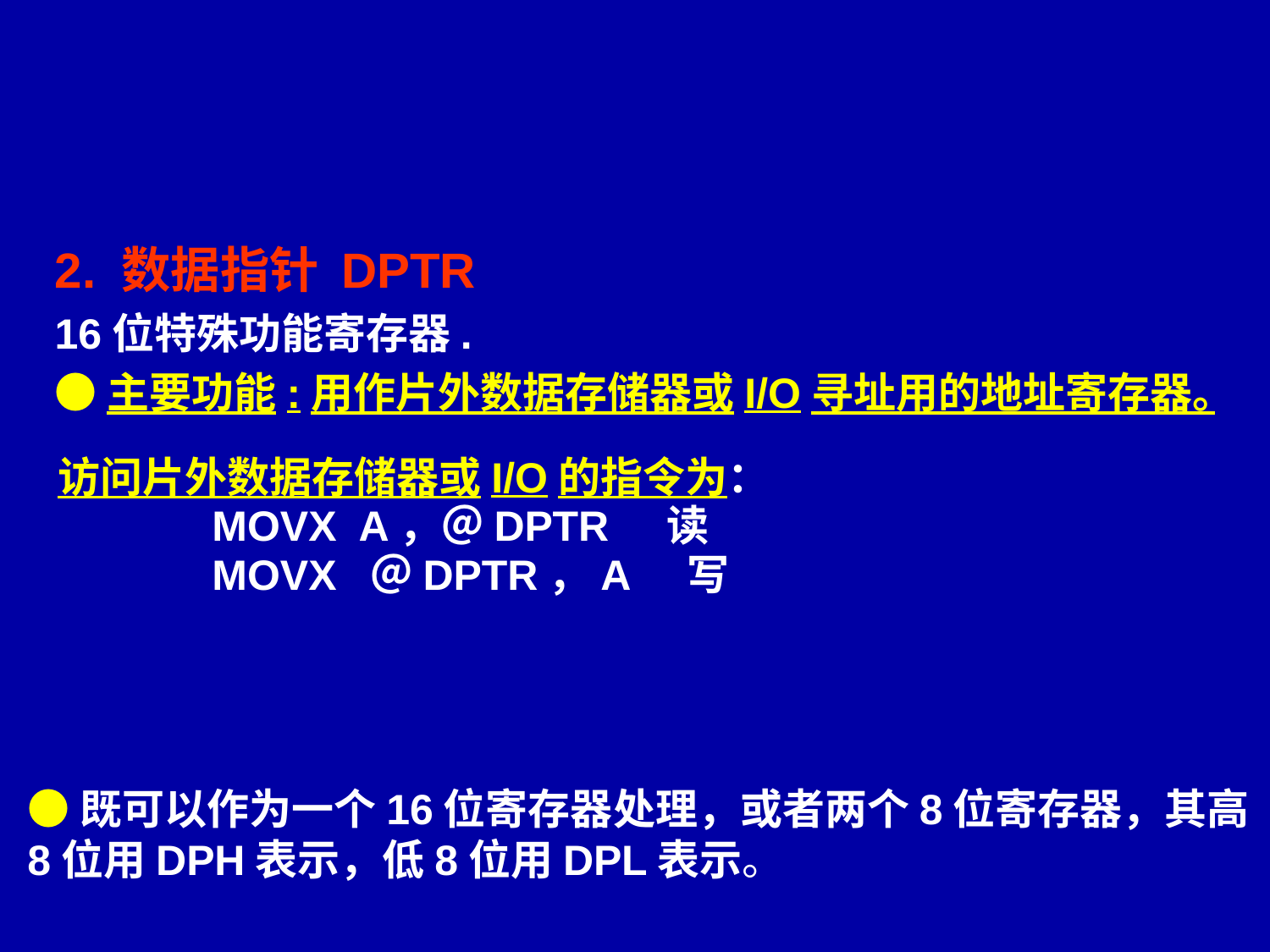

#
2. 数据指针 DPTR
16位特殊功能寄存器.
●主要功能:用作片外数据存储器或I/O寻址用的地址寄存器。
访问片外数据存储器或I/O的指令为：
             MOVX  A，＠DPTR    读
             MOVX  ＠DPTR，A    写
●既可以作为一个16位寄存器处理，或者两个8位寄存器，其高8位用DPH表示，低8位用DPL表示。